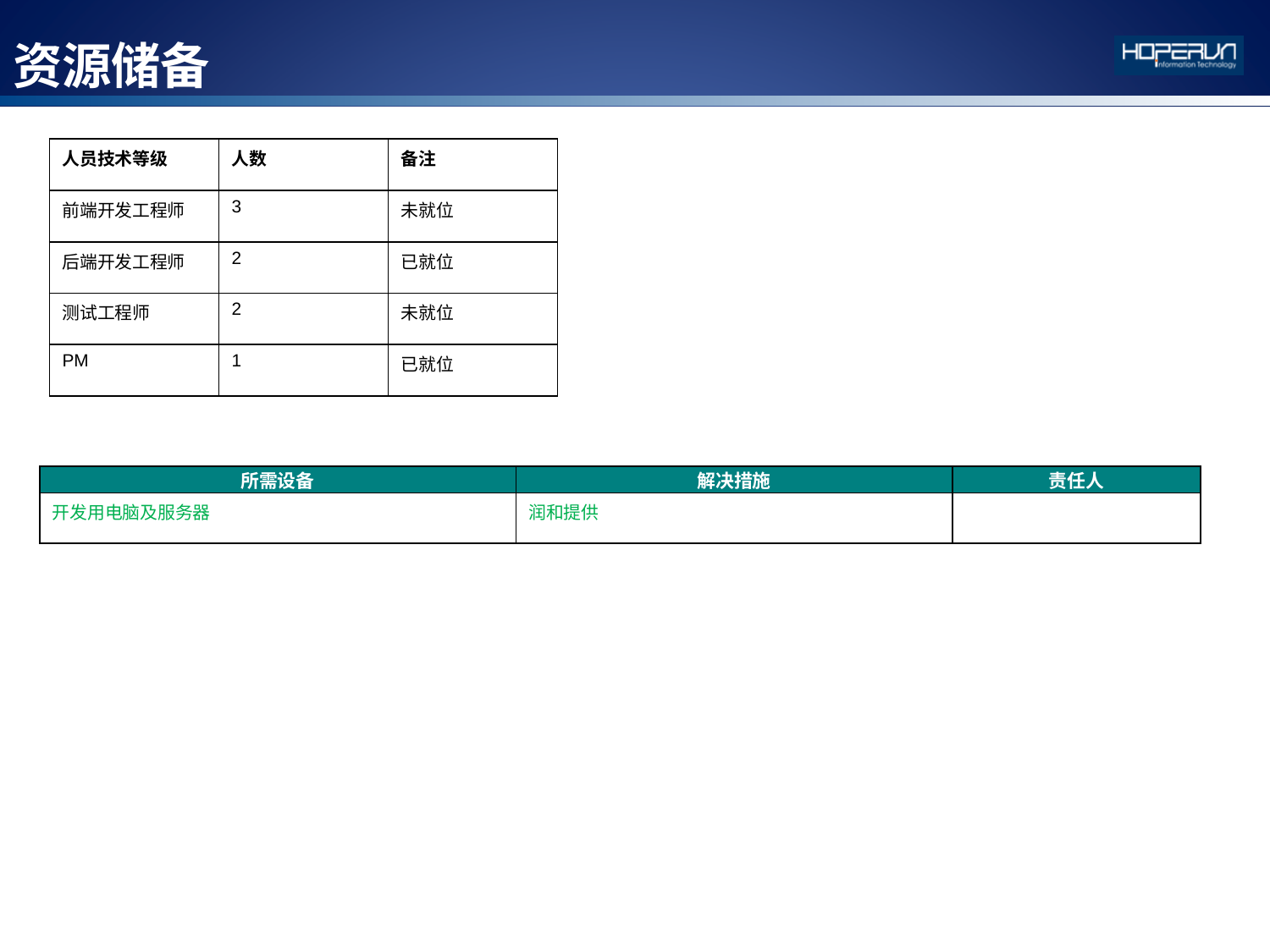

# 资源储备
| 人员技术等级 | 人数 | 备注 |
| --- | --- | --- |
| 前端开发工程师 | 3 | 未就位 |
| 后端开发工程师 | 2 | 已就位 |
| 测试工程师 | 2 | 未就位 |
| PM | 1 | 已就位 |
| 所需设备 | 解决措施 | 责任人 |
| --- | --- | --- |
| 开发用电脑及服务器 | 润和提供 |  |